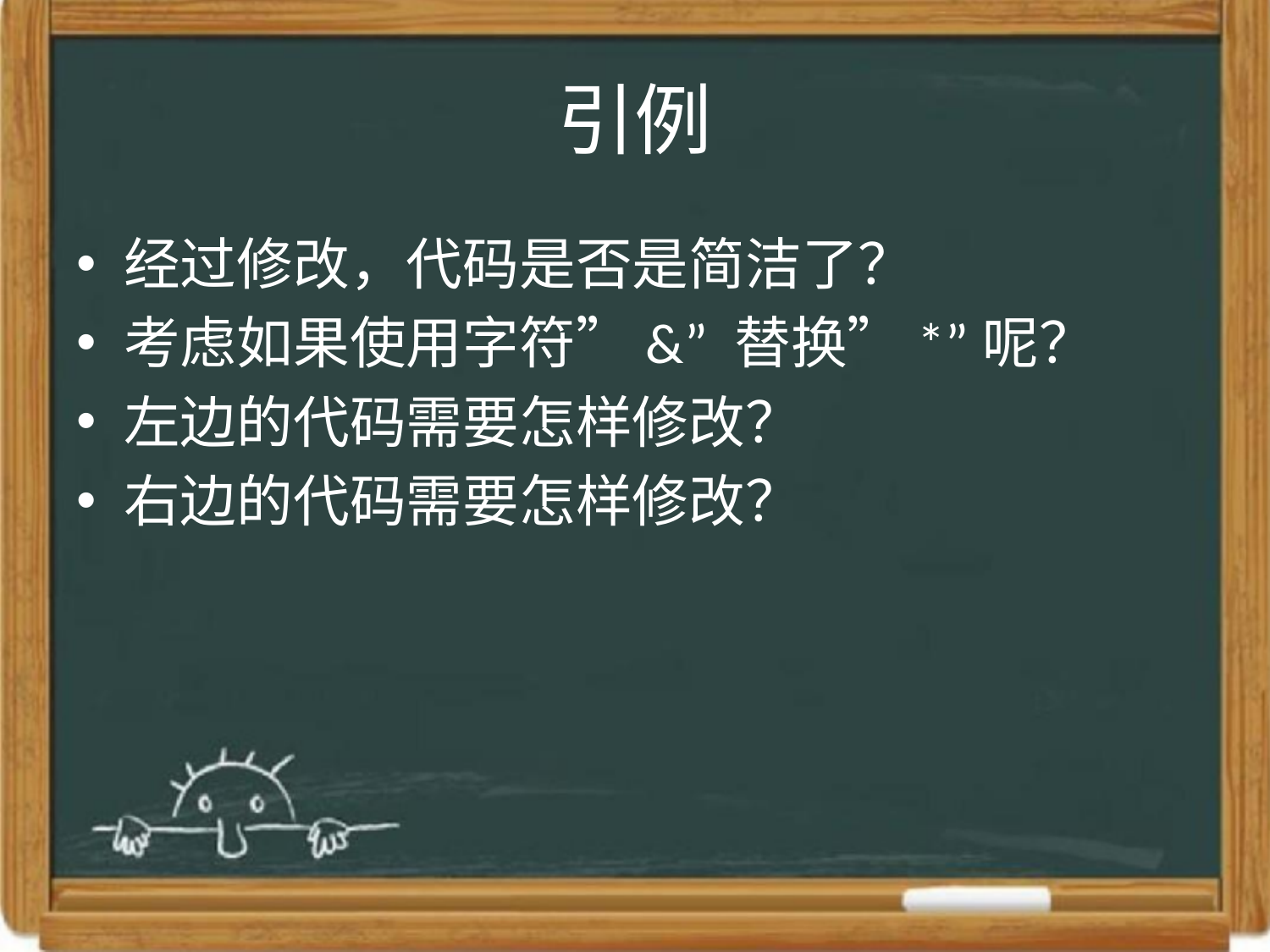

# 引例
经过修改，代码是否是简洁了？
考虑如果使用字符”&” 替换”*”呢？
左边的代码需要怎样修改？
右边的代码需要怎样修改？